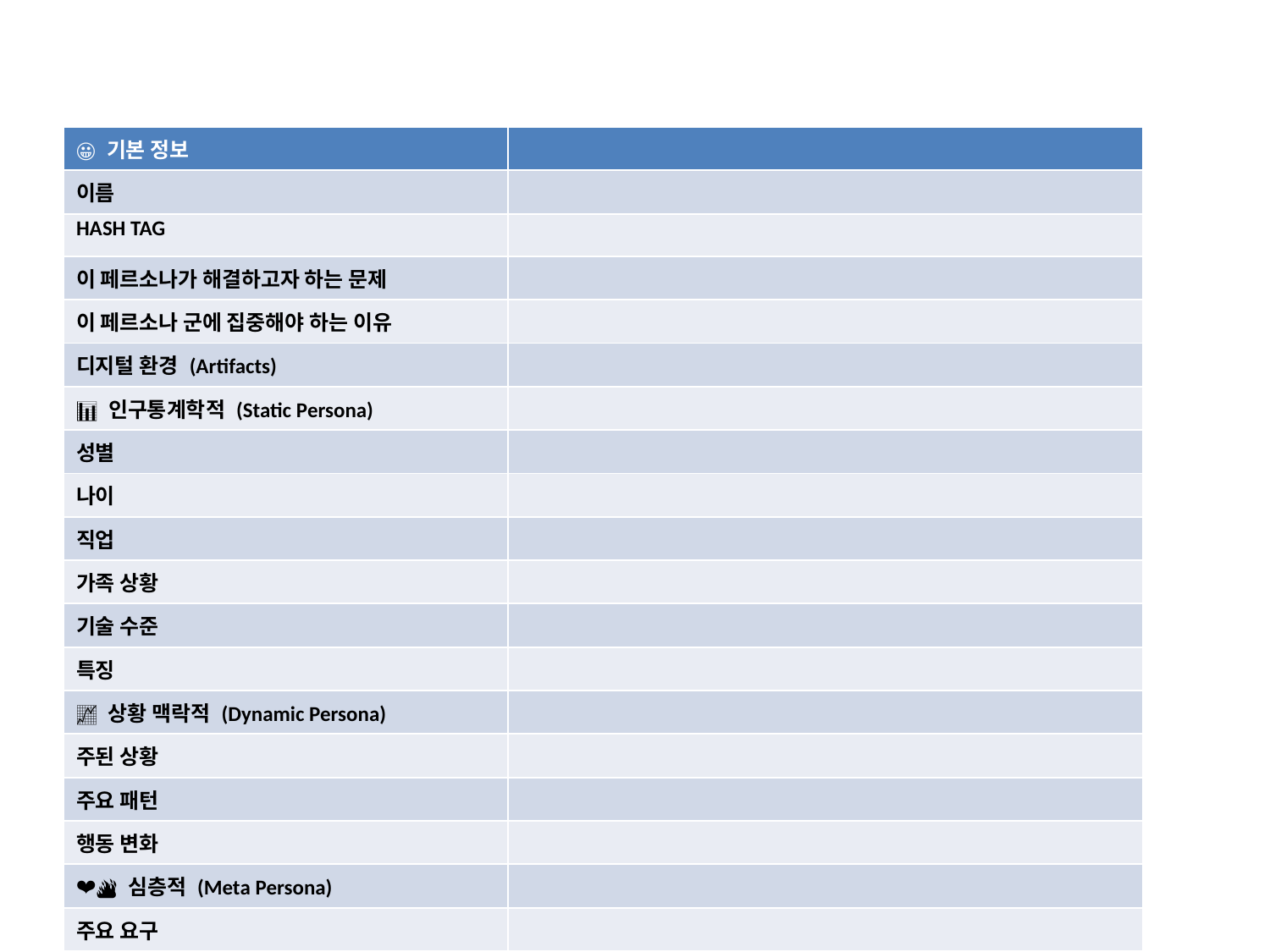

#
| 😀 기본 정보 |  |
| --- | --- |
| 이름 |  |
| HASH TAG |  |
| 이 페르소나가 해결하고자 하는 문제 |  |
| 이 페르소나 군에 집중해야 하는 이유 |  |
| 디지털 환경 (Artifacts) |  |
| 📊 인구통계학적 (Static Persona) |  |
| 성별 |  |
| 나이 |  |
| 직업 |  |
| 가족 상황 |  |
| 기술 수준 |  |
| 특징 |  |
| 📈 상황 맥락적 (Dynamic Persona) |  |
| 주된 상황 |  |
| 주요 패턴 |  |
| 행동 변화 |  |
| ❤️‍🔥 심층적 (Meta Persona) |  |
| 주요 요구 |  |
| 감정적 동기 |  |
| 가치관 |  |
| 🔎 추가 분석 포인트 |  |
| 기대효과 관련 |  |